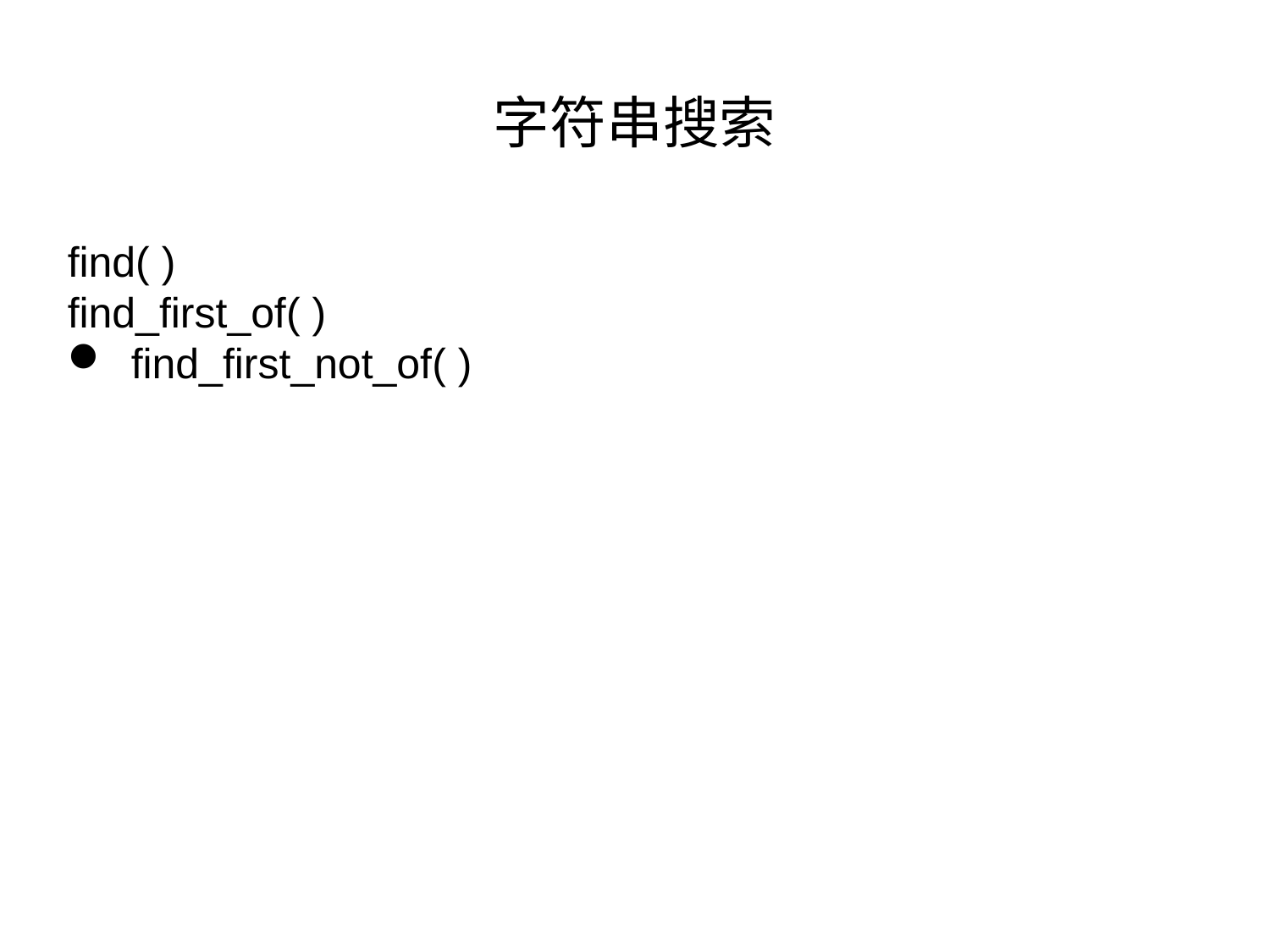

字符串搜索
find( )
find_first_of( )
find_first_not_of( )